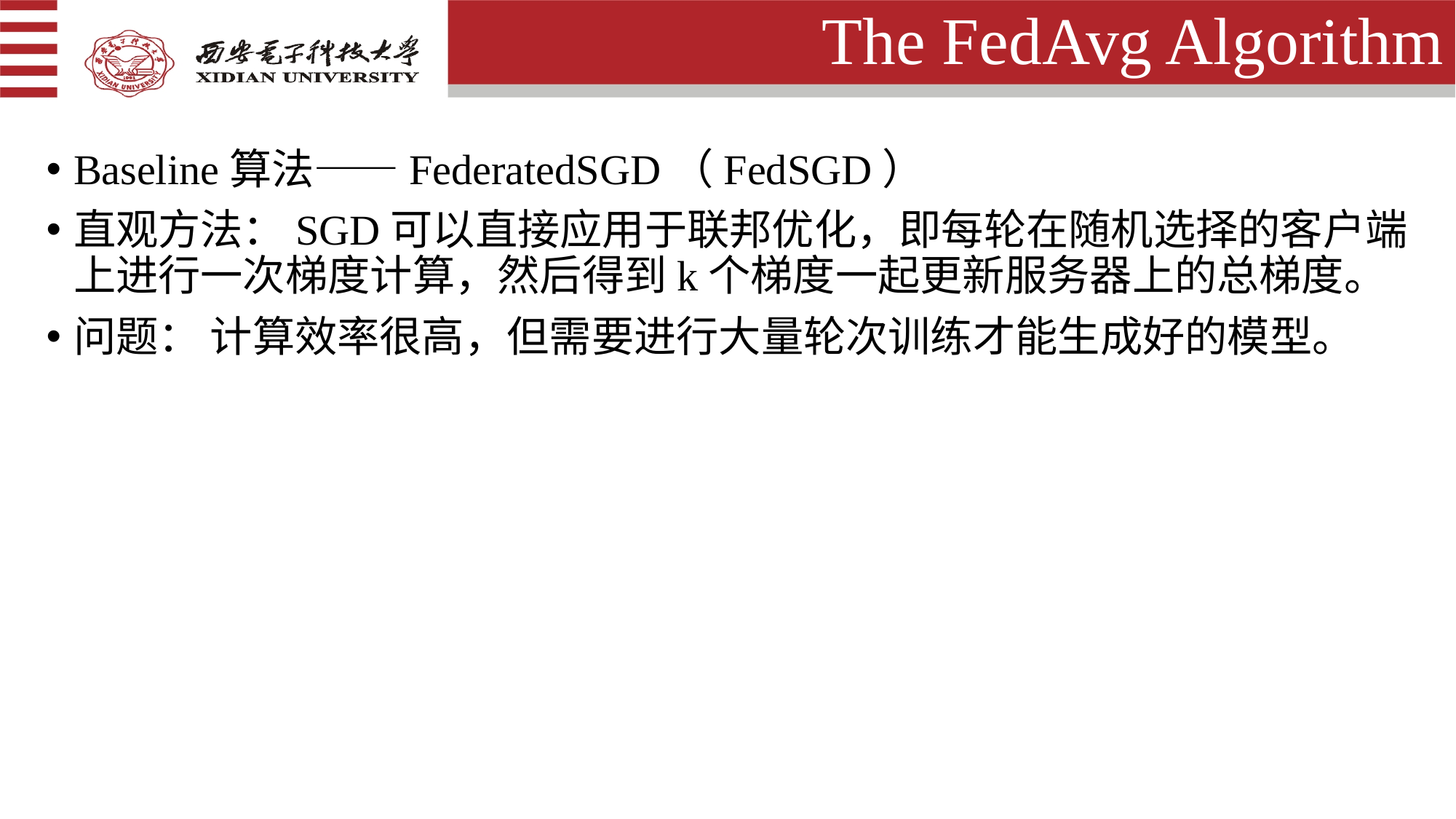

# The FedAvg Algorithm
Baseline算法——FederatedSGD（FedSGD）
直观方法：SGD可以直接应用于联邦优化，即每轮在随机选择的客户端上进行一次梯度计算，然后得到k个梯度一起更新服务器上的总梯度。
问题： 计算效率很高，但需要进行大量轮次训练才能生成好的模型。